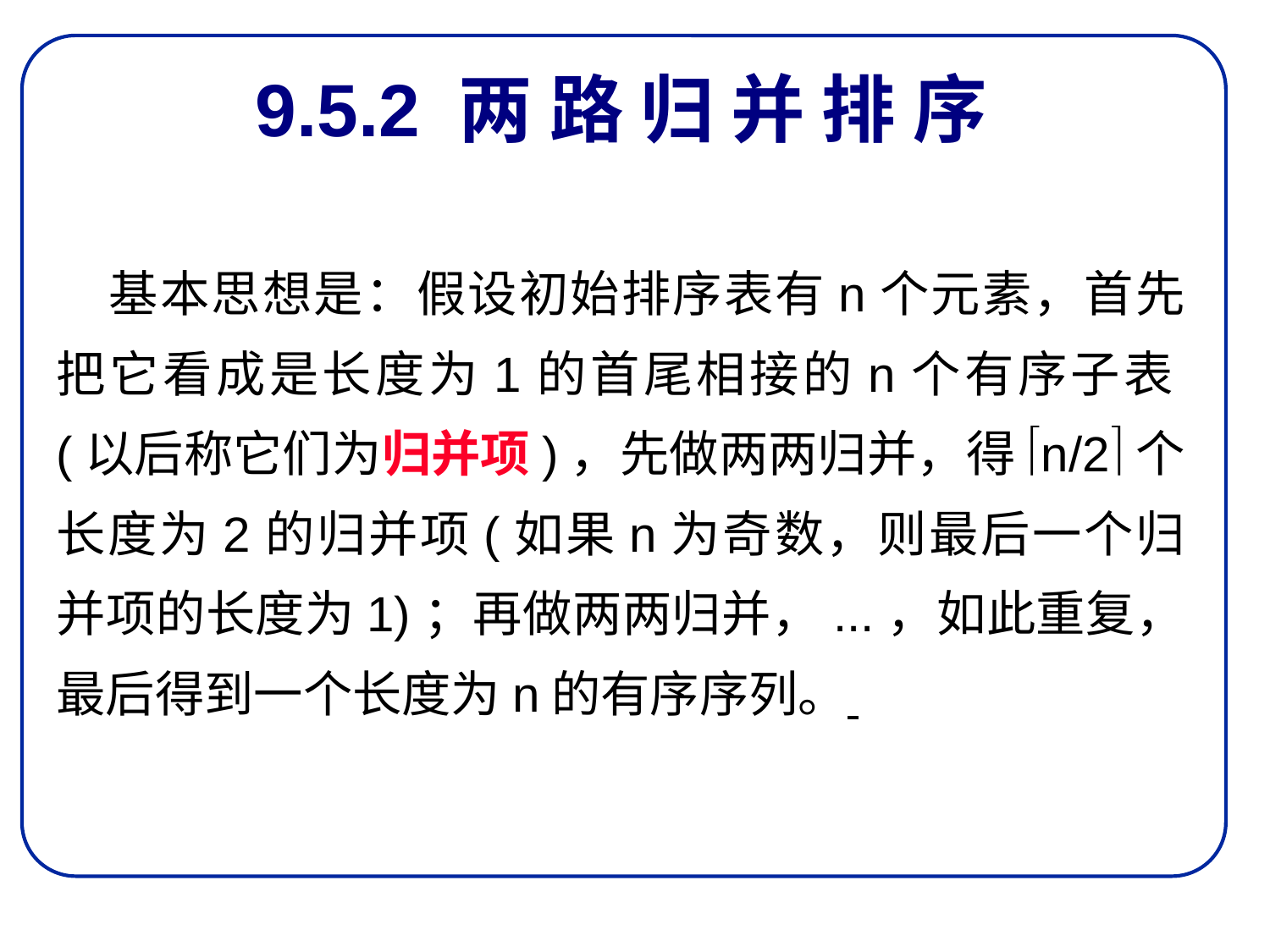

# 9.5.2 两 路 归 并 排 序
   基本思想是：假设初始排序表有n个元素，首先把它看成是长度为1的首尾相接的n个有序子表(以后称它们为归并项)，先做两两归并，得n/2个长度为2的归并项(如果n为奇数，则最后一个归并项的长度为1)；再做两两归并，...，如此重复，最后得到一个长度为n的有序序列。